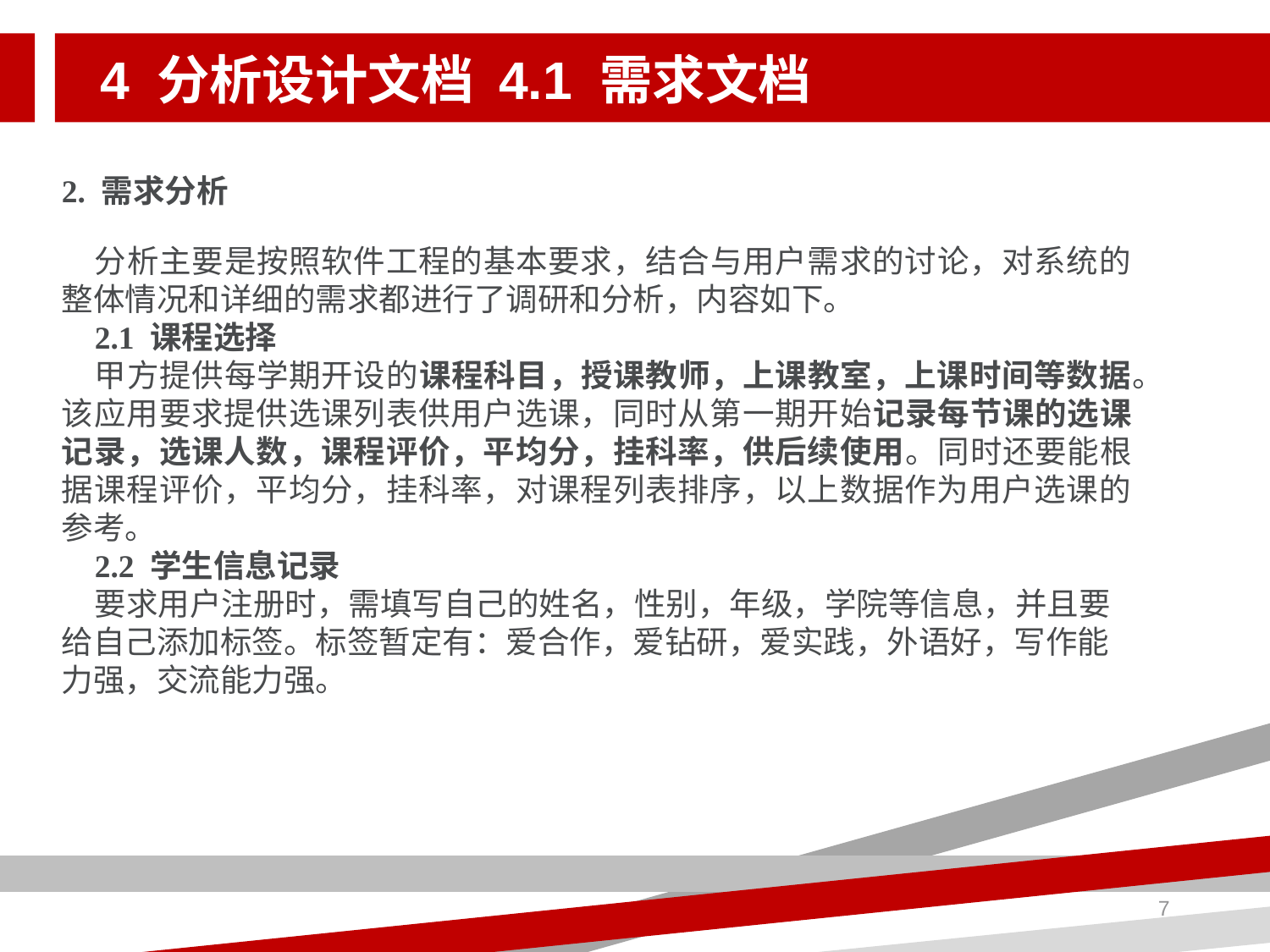

# 4 分析设计文档 4.1 需求文档
2. 需求分析
分析主要是按照软件工程的基本要求，结合与用户需求的讨论，对系统的整体情况和详细的需求都进行了调研和分析，内容如下。
2.1 课程选择
甲方提供每学期开设的课程科目，授课教师，上课教室，上课时间等数据。该应用要求提供选课列表供用户选课，同时从第一期开始记录每节课的选课记录，选课人数，课程评价，平均分，挂科率，供后续使用。同时还要能根据课程评价，平均分，挂科率，对课程列表排序，以上数据作为用户选课的参考。
2.2 学生信息记录
要求用户注册时，需填写自己的姓名，性别，年级，学院等信息，并且要给自己添加标签。标签暂定有：爱合作，爱钻研，爱实践，外语好，写作能力强，交流能力强。
7